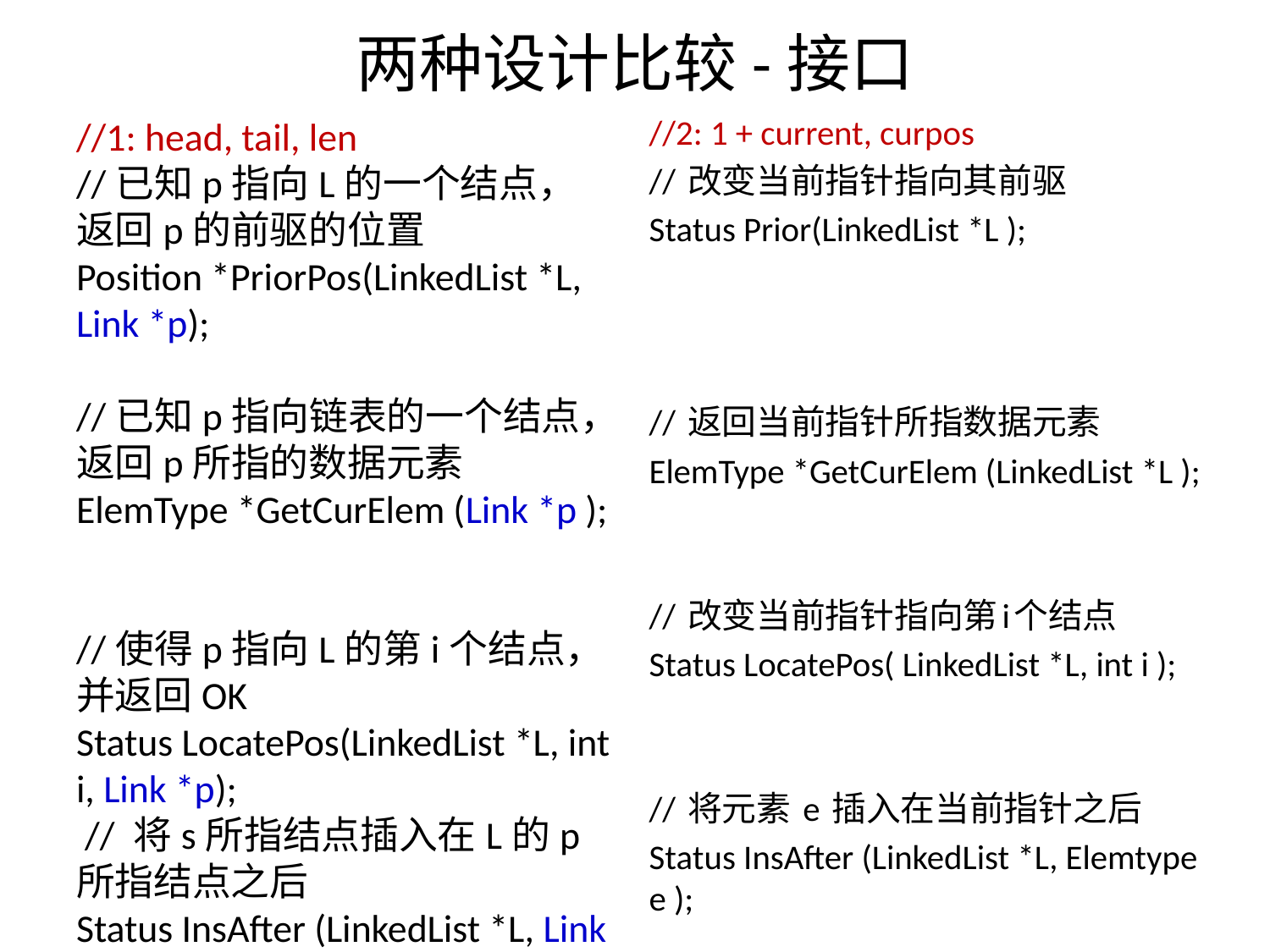

# 两种设计比较-接口
//2: 1 + current, curpos
// 改变当前指针指向其前驱
Status Prior(LinkedList *L );

// 返回当前指针所指数据元素
ElemType *GetCurElem (LinkedList *L );

// 改变当前指针指向第i个结点
Status LocatePos( LinkedList *L, int i );

// 将元素 e 插入在当前指针之后
Status InsAfter (LinkedList *L, Elemtype e );

//1: head, tail, len
//已知p指向L的一个结点，返回p的前驱的位置
Position *PriorPos(LinkedList *L, Link *p);

//已知p指向链表的一个结点，返回p所指的数据元素
ElemType *GetCurElem (Link *p );

//使得p指向L的第i个结点，并返回OK
Status LocatePos(LinkedList *L, int i, Link *p);
 // 将s所指结点插入在L的p所指结点之后
Status InsAfter (LinkedList *L, Link *p, Link *s );